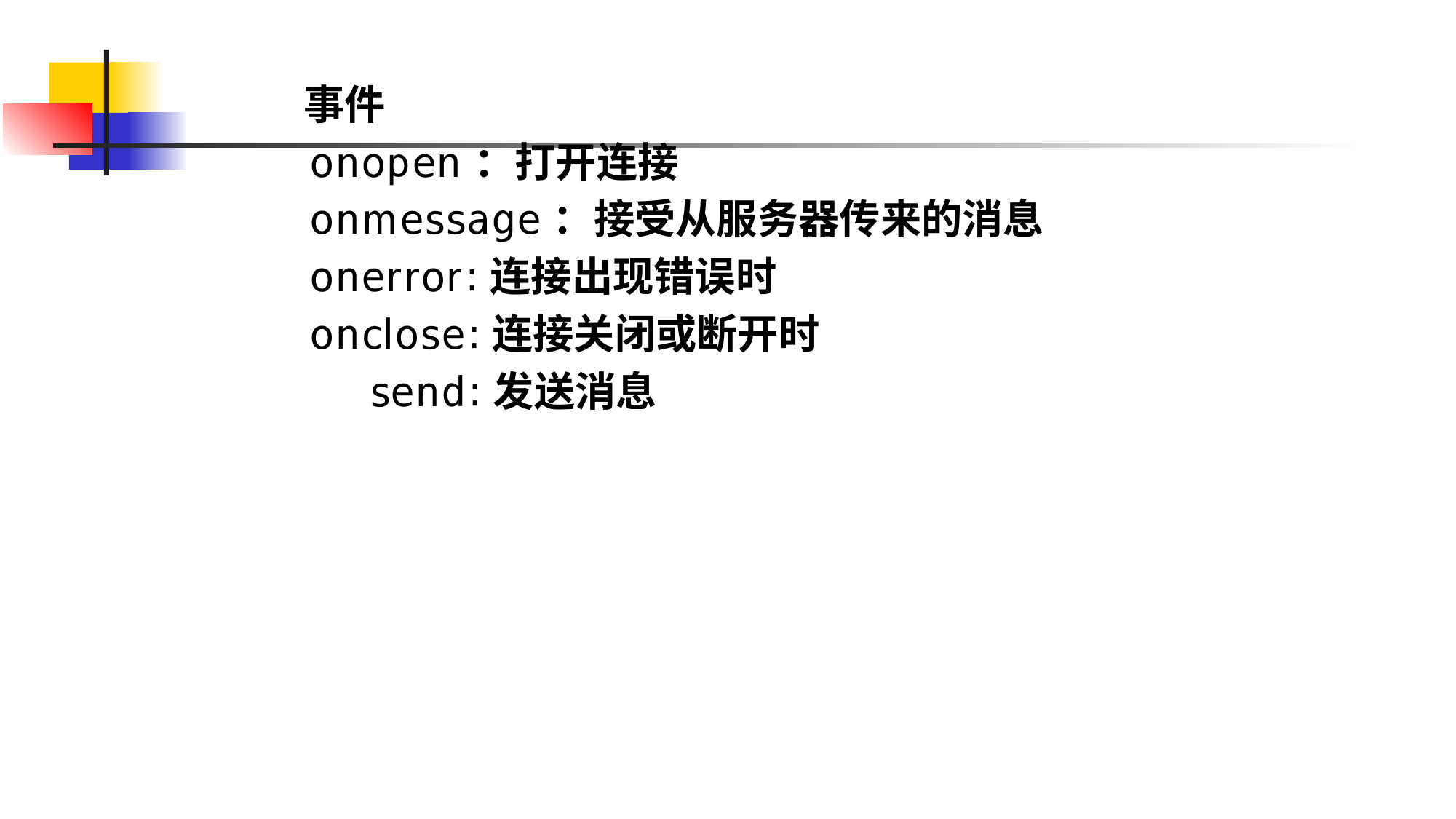

事件
   onopen：打开连接
   onmessage：接受从服务器传来的消息
   onerror:连接出现错误时
   onclose:连接关闭或断开时
        send:发送消息